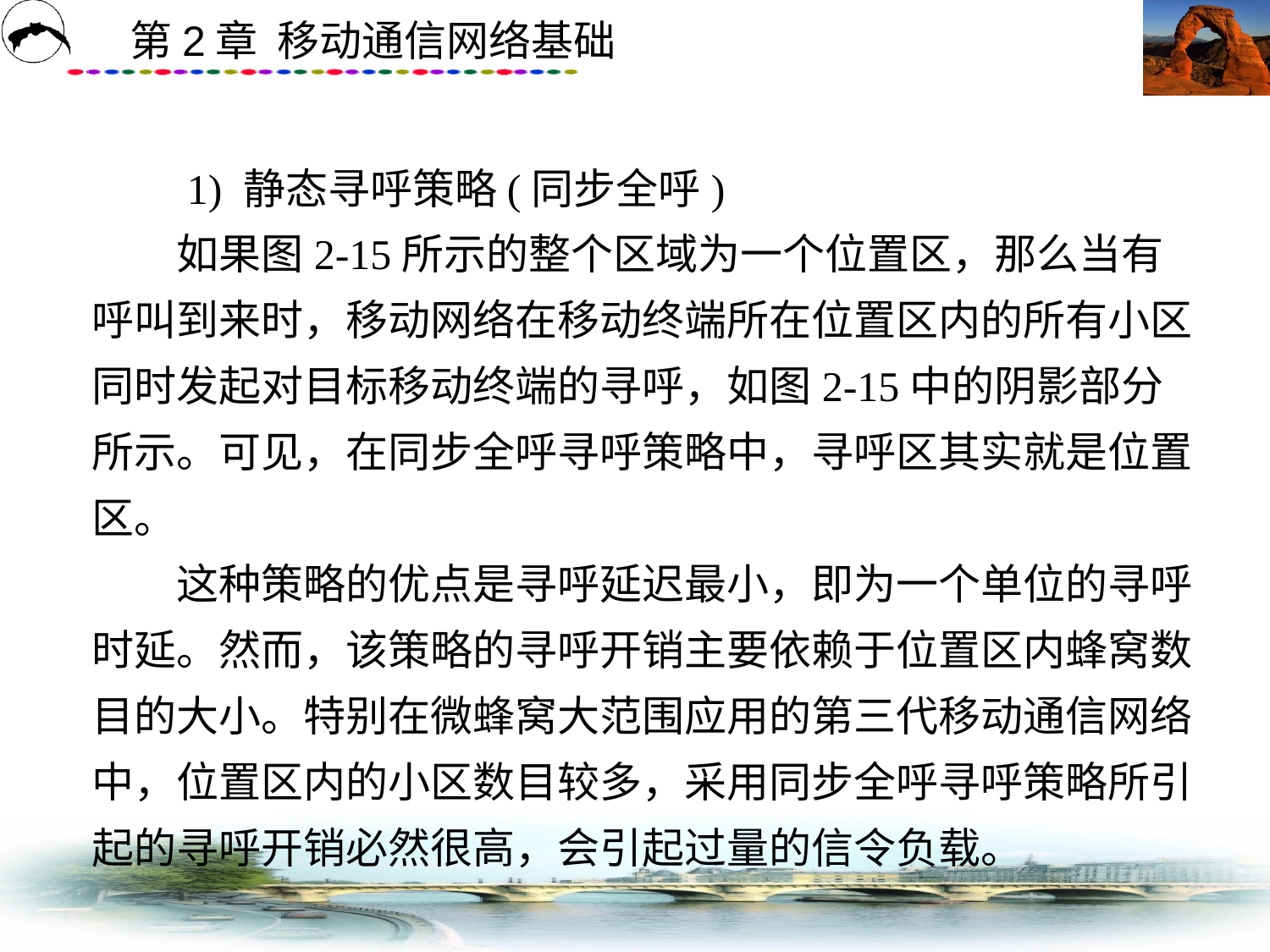

# 1) 静态寻呼策略(同步全呼) 　　如果图2-15所示的整个区域为一个位置区，那么当有呼叫到来时，移动网络在移动终端所在位置区内的所有小区同时发起对目标移动终端的寻呼，如图2-15中的阴影部分所示。可见，在同步全呼寻呼策略中，寻呼区其实就是位置区。 　　这种策略的优点是寻呼延迟最小，即为一个单位的寻呼时延。然而，该策略的寻呼开销主要依赖于位置区内蜂窝数目的大小。特别在微蜂窝大范围应用的第三代移动通信网络中，位置区内的小区数目较多，采用同步全呼寻呼策略所引起的寻呼开销必然很高，会引起过量的信令负载。